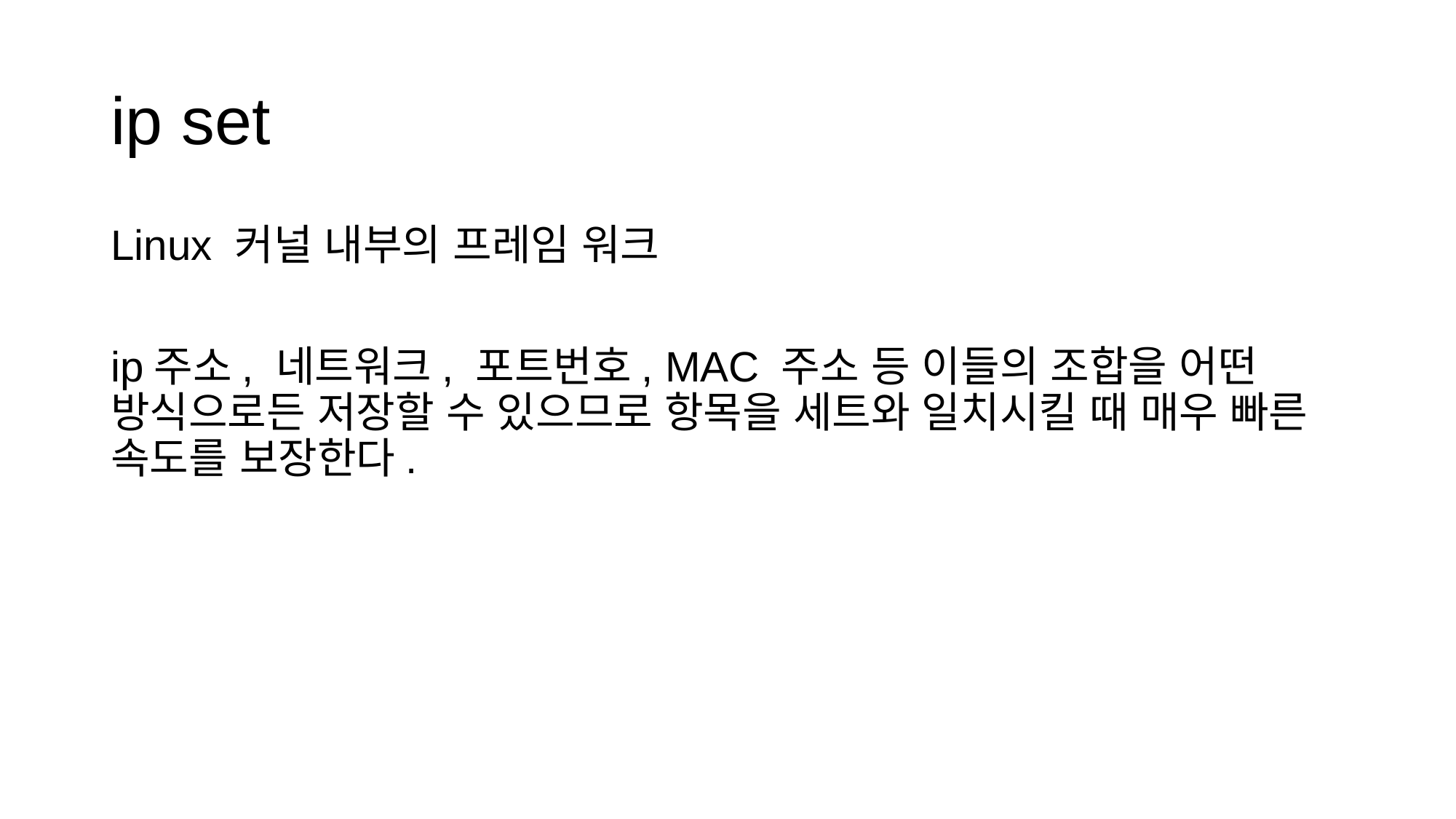

# ip set
Linux 커널 내부의 프레임 워크

ip주소, 네트워크, 포트번호, MAC 주소 등 이들의 조합을 어떤 방식으로든 저장할 수 있으므로 항목을 세트와 일치시킬 때 매우 빠른 속도를 보장한다.